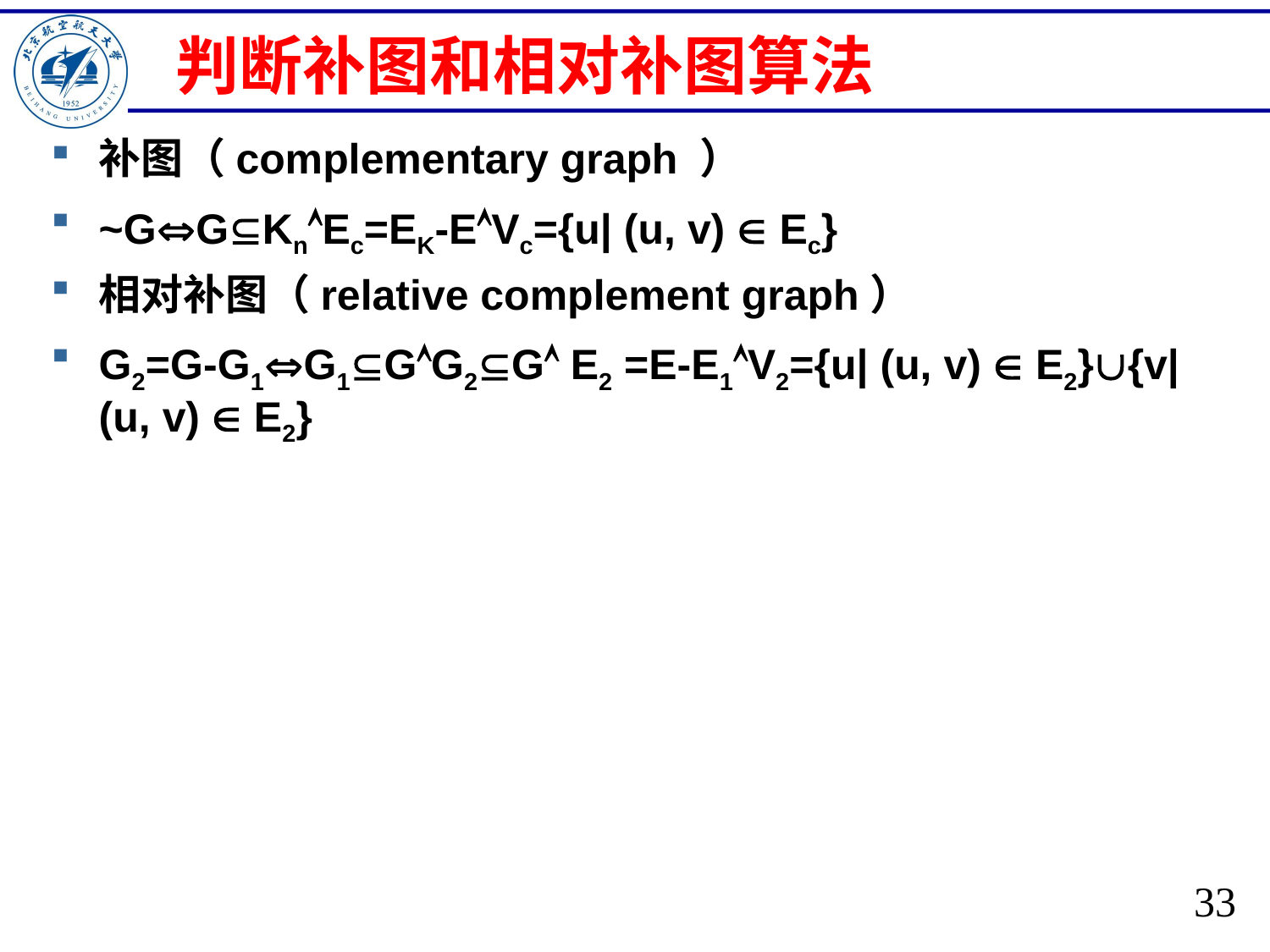

# 判断补图和相对补图算法
补图（complementary graph ）
~G⇔G⊆Kn∧Ec=EK-E∧Vc={u| (u, v) ∈ Ec}
相对补图（relative complement graph）
G2=G-G1⇔G1⊆G∧G2⊆G∧ E2 =E-E1∧V2={u| (u, v) ∈ E2}∪{v| (u, v) ∈ E2}